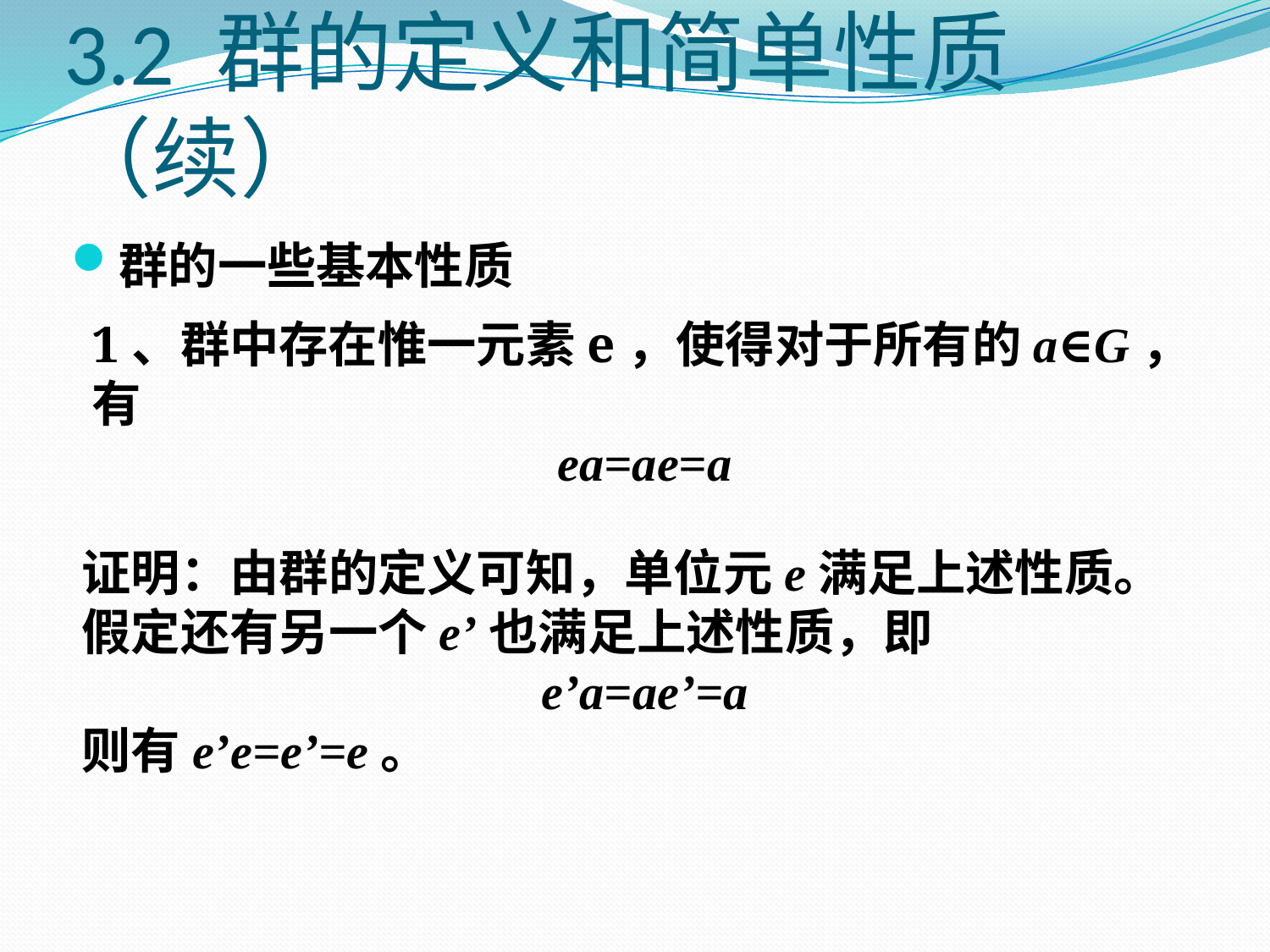

# 3.2 群的定义和简单性质（续）
群的一些基本性质

1、群中存在惟一元素e，使得对于所有的a∈G，有
ea=ae=a
证明：由群的定义可知，单位元e满足上述性质。假定还有另一个e’也满足上述性质，即
e’a=ae’=a
则有e’e=e’=e。